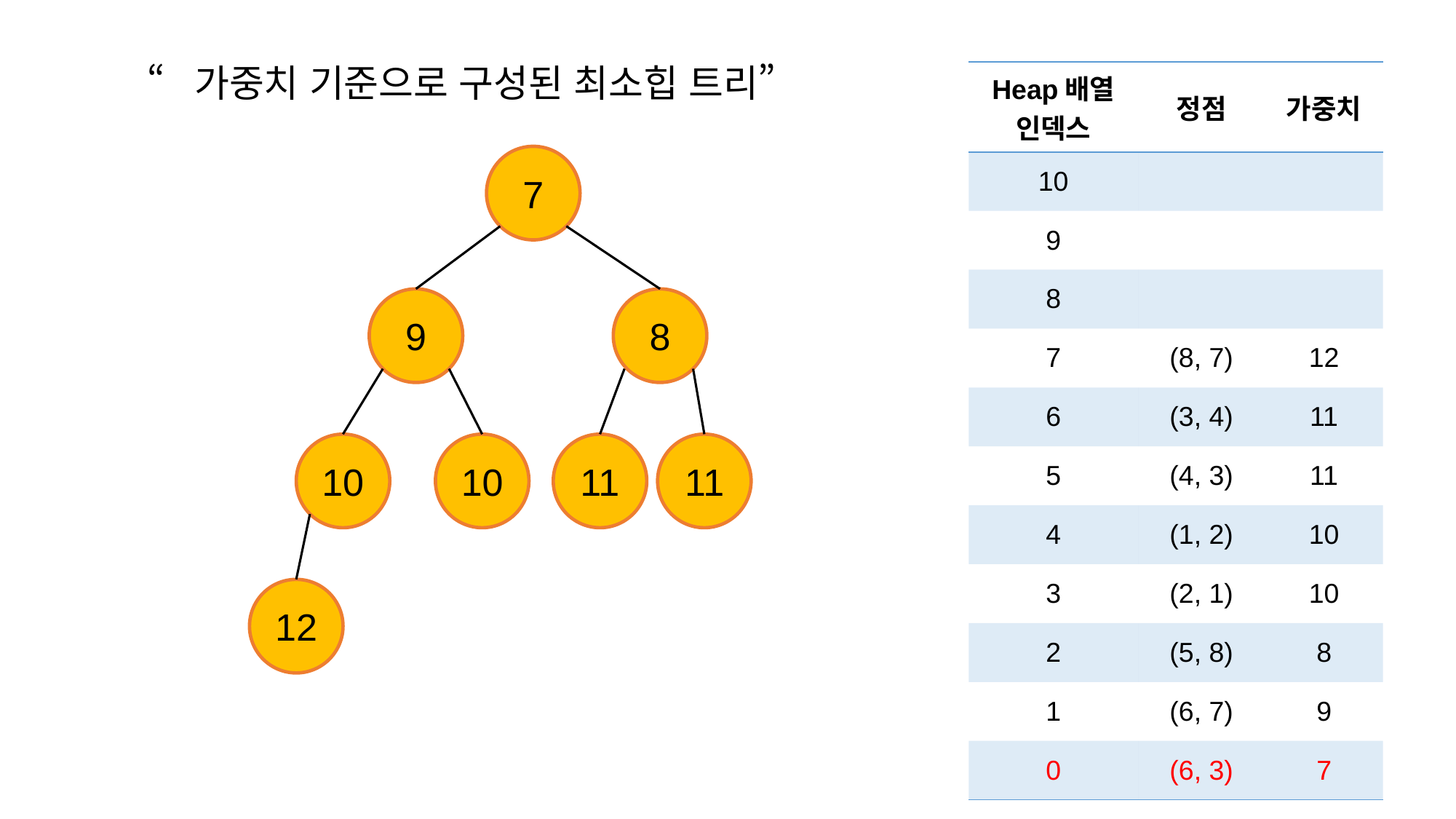

“가중치 기준으로 구성된 최소힙 트리”
| Heap배열 인덱스 | 정점 | 가중치 |
| --- | --- | --- |
| 10 |  |  |
| 9 |  |  |
| 8 |  |  |
| 7 | (8, 7) | 12 |
| 6 | (3, 4) | 11 |
| 5 | (4, 3) | 11 |
| 4 | (1, 2) | 10 |
| 3 | (2, 1) | 10 |
| 2 | (5, 8) | 8 |
| 1 | (6, 7) | 9 |
| 0 | (6, 3) | 7 |
7
9
8
10
10
11
11
12